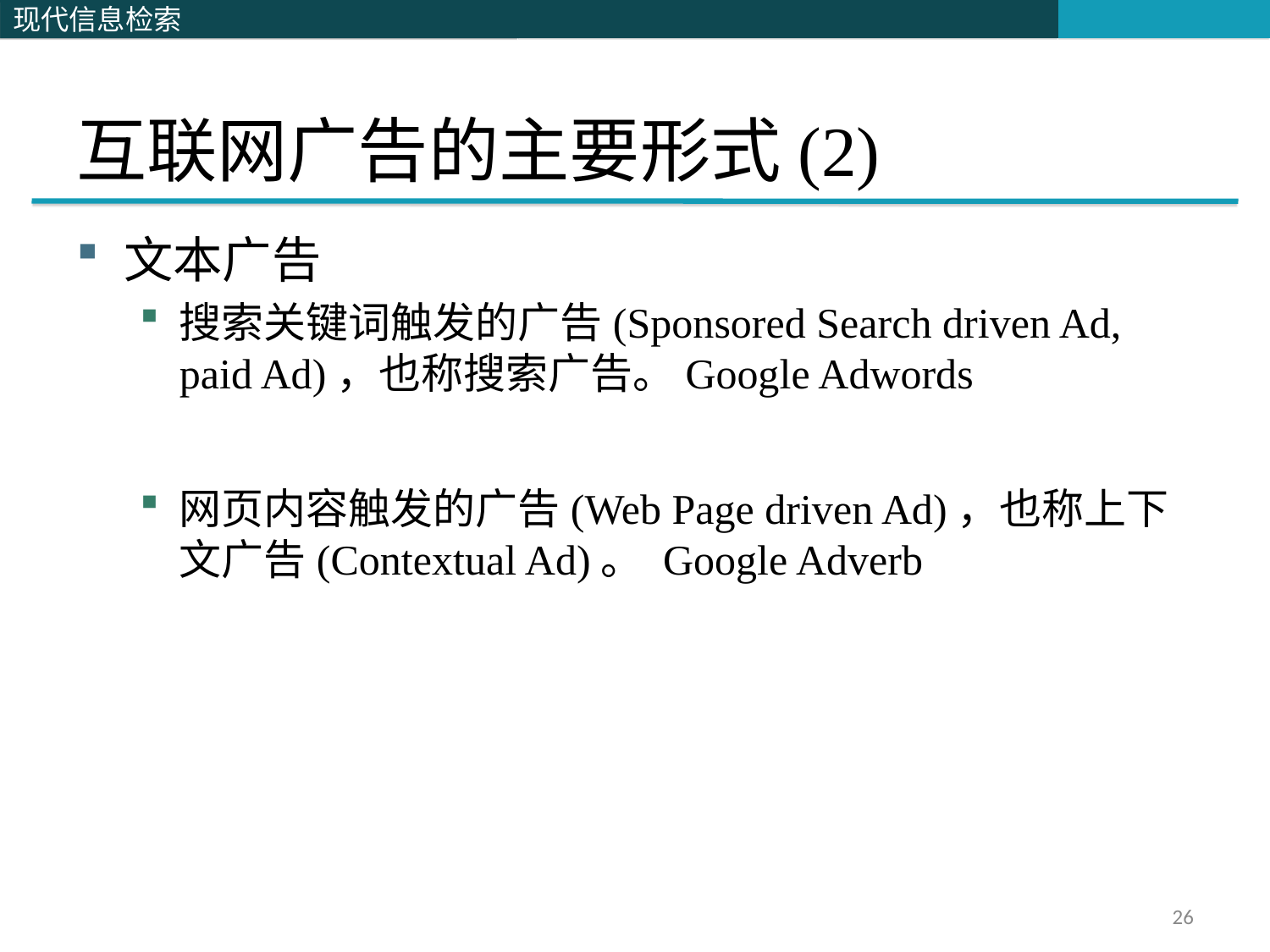

# 互联网广告的主要形式(2)
文本广告
搜索关键词触发的广告(Sponsored Search driven Ad, paid Ad)，也称搜索广告。Google Adwords

网页内容触发的广告(Web Page driven Ad)，也称上下文广告(Contextual Ad)。 Google Adverb
26